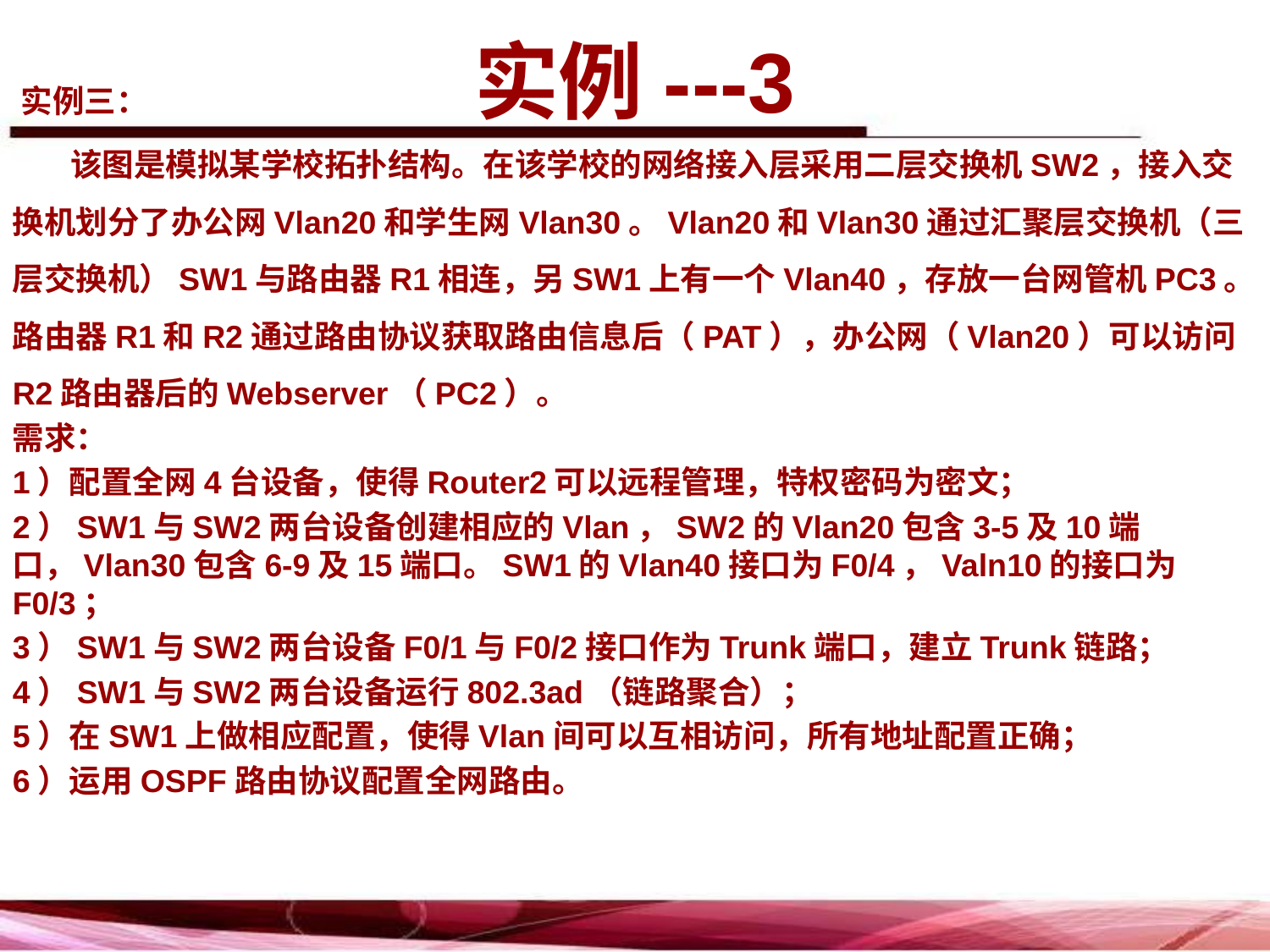

实例---3
 实例三：
       该图是模拟某学校拓扑结构。在该学校的网络接入层采用二层交换机SW2，接入交换机划分了办公网Vlan20和学生网Vlan30。Vlan20和Vlan30通过汇聚层交换机（三层交换机）SW1与路由器R1相连，另SW1上有一个Vlan40，存放一台网管机PC3。路由器R1和R2通过路由协议获取路由信息后（PAT），办公网（Vlan20）可以访问R2路由器后的Webserver（PC2）。
需求：
1）配置全网4台设备，使得Router2可以远程管理，特权密码为密文；
2）SW1与SW2两台设备创建相应的Vlan，SW2的Vlan20包含3-5及10端口，Vlan30包含6-9及15端口。SW1的Vlan40接口为F0/4，Valn10的接口为F0/3；
3）SW1与SW2两台设备F0/1与F0/2接口作为Trunk端口，建立Trunk链路；
4）SW1与SW2两台设备运行802.3ad（链路聚合）；
5）在SW1上做相应配置，使得Vlan间可以互相访问，所有地址配置正确；
6）运用OSPF路由协议配置全网路由。